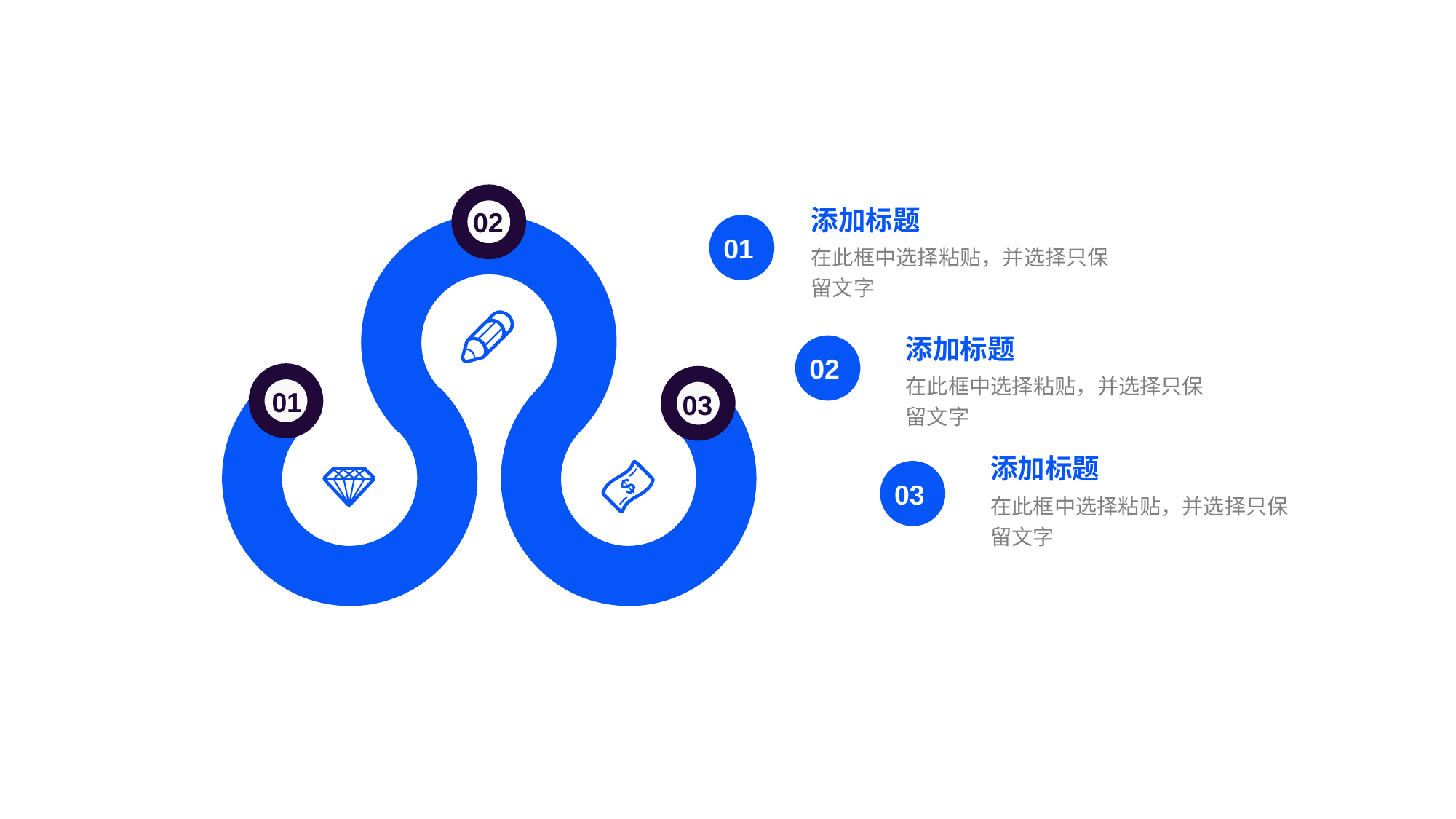

02
添加标题

01
在此框中选择粘贴，并选择只保留文字

添加标题

02

在此框中选择粘贴，并选择只保留文字

01

03
添加标题

03
在此框中选择粘贴，并选择只保留文字